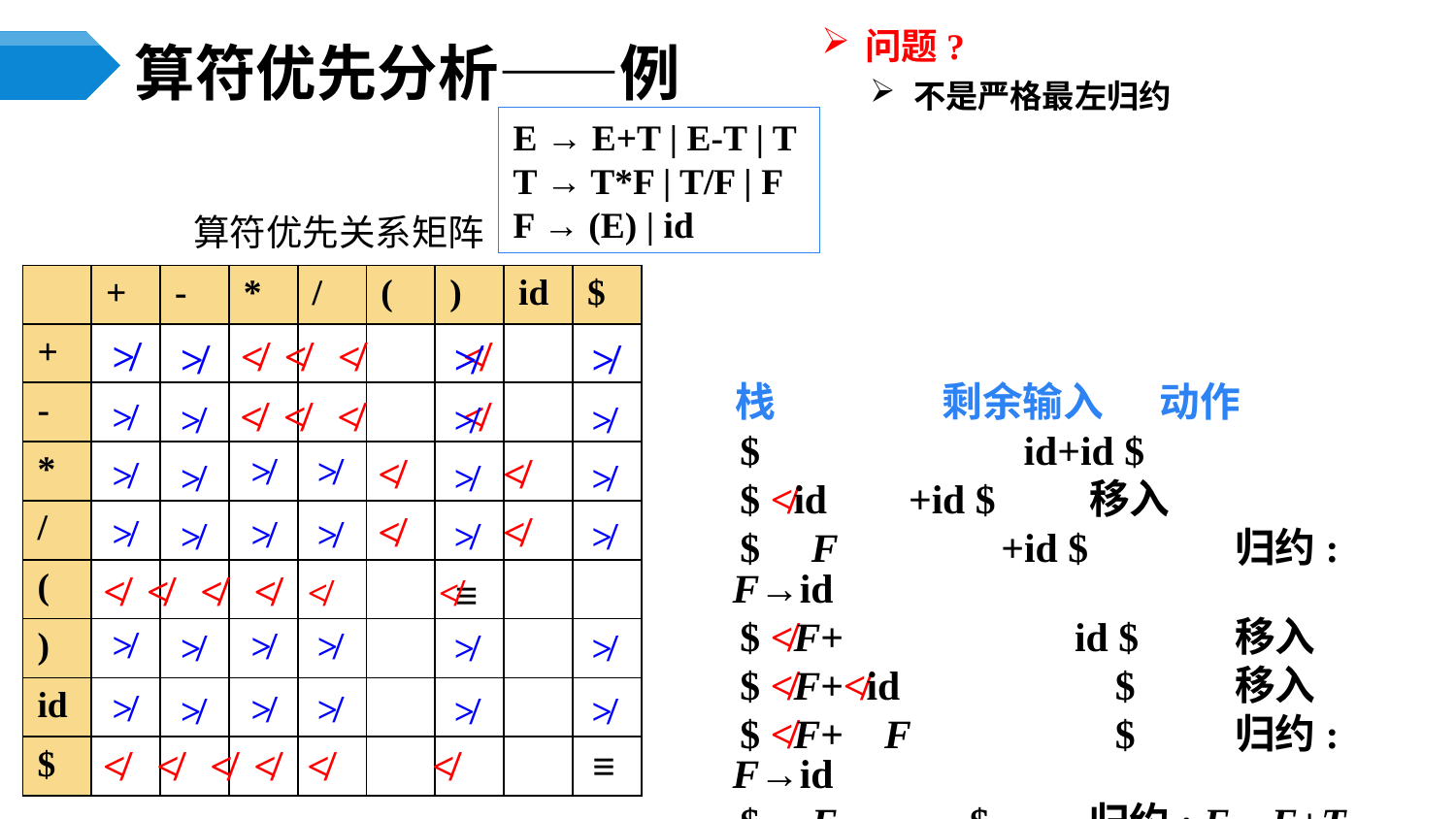

问题?
不是严格最左归约
# 算符优先分析——例
E → E+T | E-T | T
T → T*F | T/F | F
F → (E) | id
算符优先关系矩阵
|  | + | - | \* | / | ( | ) | id | $ |
| --- | --- | --- | --- | --- | --- | --- | --- | --- |
| + |  |  |  |  |  |  |  |  |
| - |  |  |  |  |  |  |  |  |
| \* |  |  |  |  |  |  |  |  |
| / |  |  |  |  |  |  |  |  |
| ( |  |  |  |  |  |  |  |  |
| ) |  |  |  |  |  |  |  |  |
| id |  |  |  |  |  |  |  |  |
| $ |  |  |  |  |  |  |  |  |
≯

≯

≯

≯

≯

≯
≮  ≮   ≮          ≮
≯

≯

≯

≯

≯

≯
≯

≯

≯

≯

≯

≯
≯

≯

≯

≯

≯

≯
    栈                  剩余输入      动作
     $ 		id+id $
     $ ≮id 	   +id $	     移入
     $     F                +id $ 	     归约: F→id
     $ ≮F+    	     id $ 	     移入
     $ ≮F+≮id    	         $ 	     移入
     $ ≮F+    F 	         $ 	     归约: F→id
     $     E 	         $ 	     归约: E→E+T

≮  ≮   ≮          ≮
≯

≯

≯

≯
≯

≯

≯

≯
≮          ≮
≮          ≮
≮  ≮   ≮   ≮   ≮            ≮
≡
≮   ≮   ≮  ≮   ≮          ≮
≡